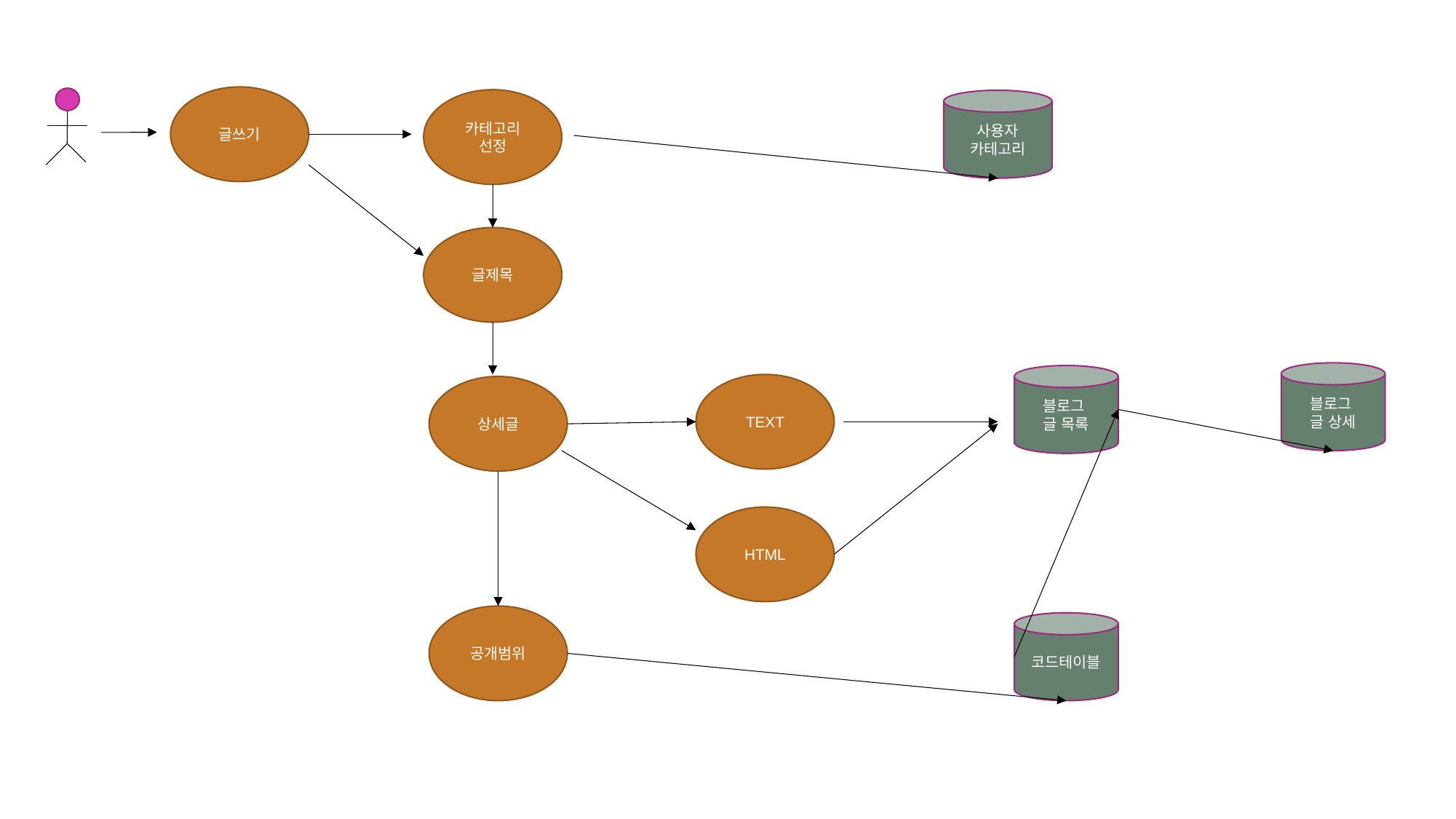

글쓰기

카테고리
선정
사용자
카테고리
글제목
블로그
글 상세
블로그
글 목록
TEXT
상세글
HTML
공개범위
코드테이블